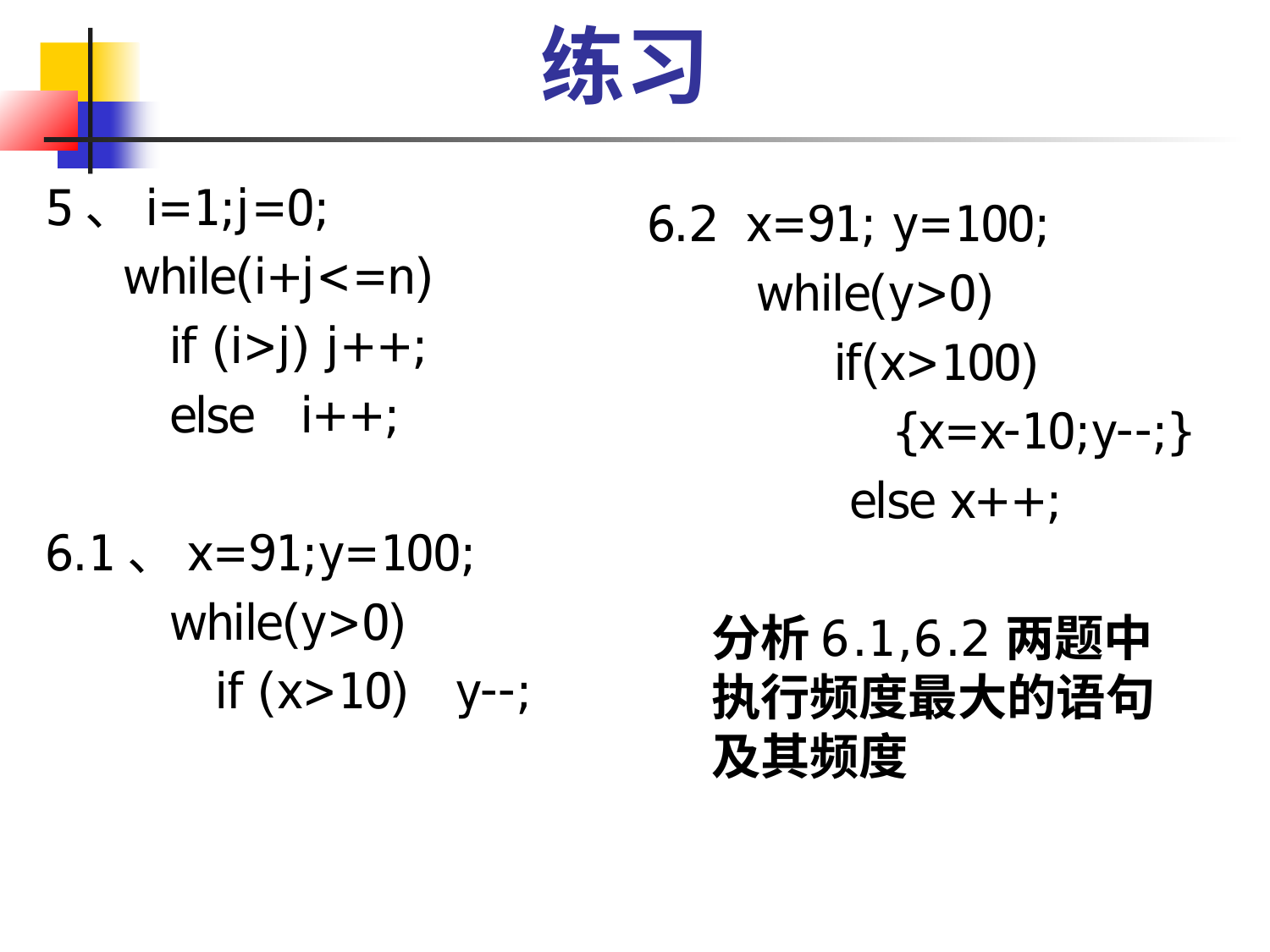

练习
5、i=1;j=0;
     while(i+j<=n)
        if (i>j) j++;
        else   i++;

6.1、x=91;y=100;
        while(y>0)
           if (x>10)   y--;
6.2  x=91; y=100;
   while(y>0)
        if(x>100)
            {x=x-10;y--;}
         else x++;

分析6.1,6.2两题中执行频度最大的语句及其频度